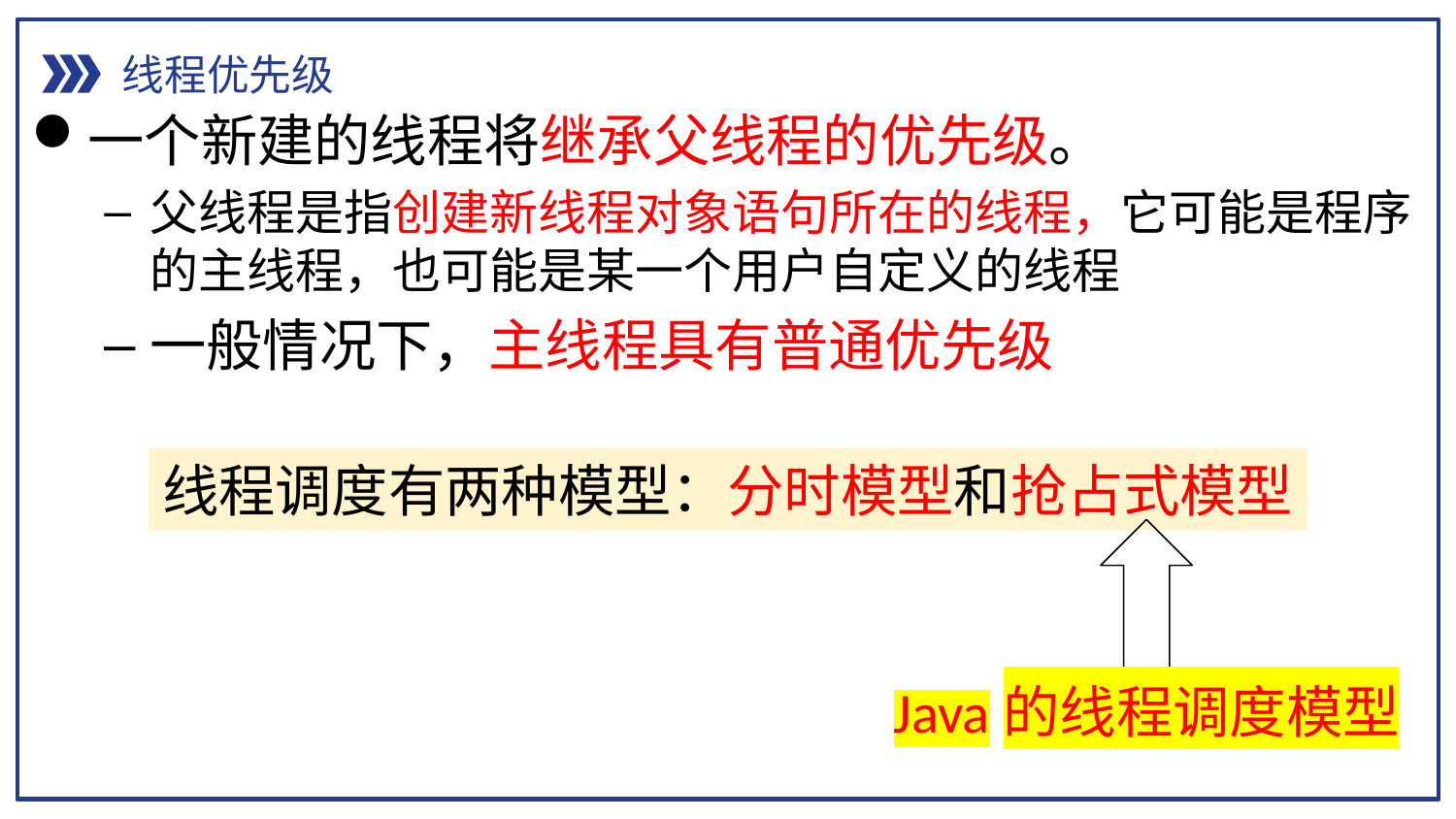

线程优先级

一个新建的线程将继承父线程的优先级。
父线程是指创建新线程对象语句所在的线程，它可能是程序的主线程，也可能是某一个用户自定义的线程
一般情况下，主线程具有普通优先级
线程调度有两种模型：分时模型和抢占式模型

Java的线程调度模型